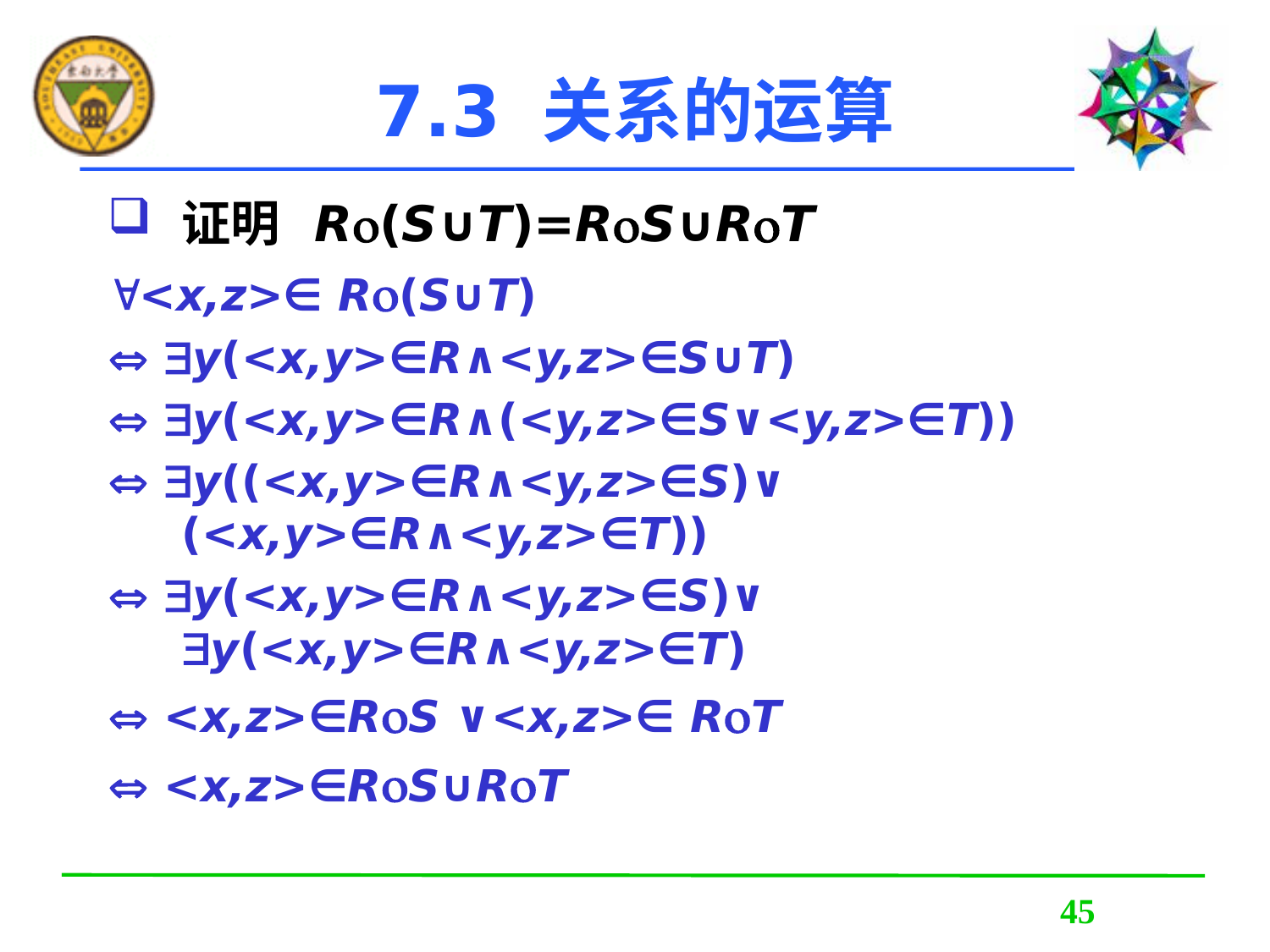

7.3 关系的运算
证明  Rο(S∪T)=RοS∪RοT
∀<x,z>∈ Rο(S∪T)
⇔ ∃y(<x,y>∈R∧<y,z>∈S∪T)
⇔ ∃y(<x,y>∈R∧(<y,z>∈S∨<y,z>∈T))
⇔ ∃y((<x,y>∈R∧<y,z>∈S)∨ (<x,y>∈R∧<y,z>∈T))
⇔ ∃y(<x,y>∈R∧<y,z>∈S)∨ ∃y(<x,y>∈R∧<y,z>∈T)
⇔ <x,z>∈RοS ∨<x,z>∈ RοT
⇔ <x,z>∈RοS∪RοT